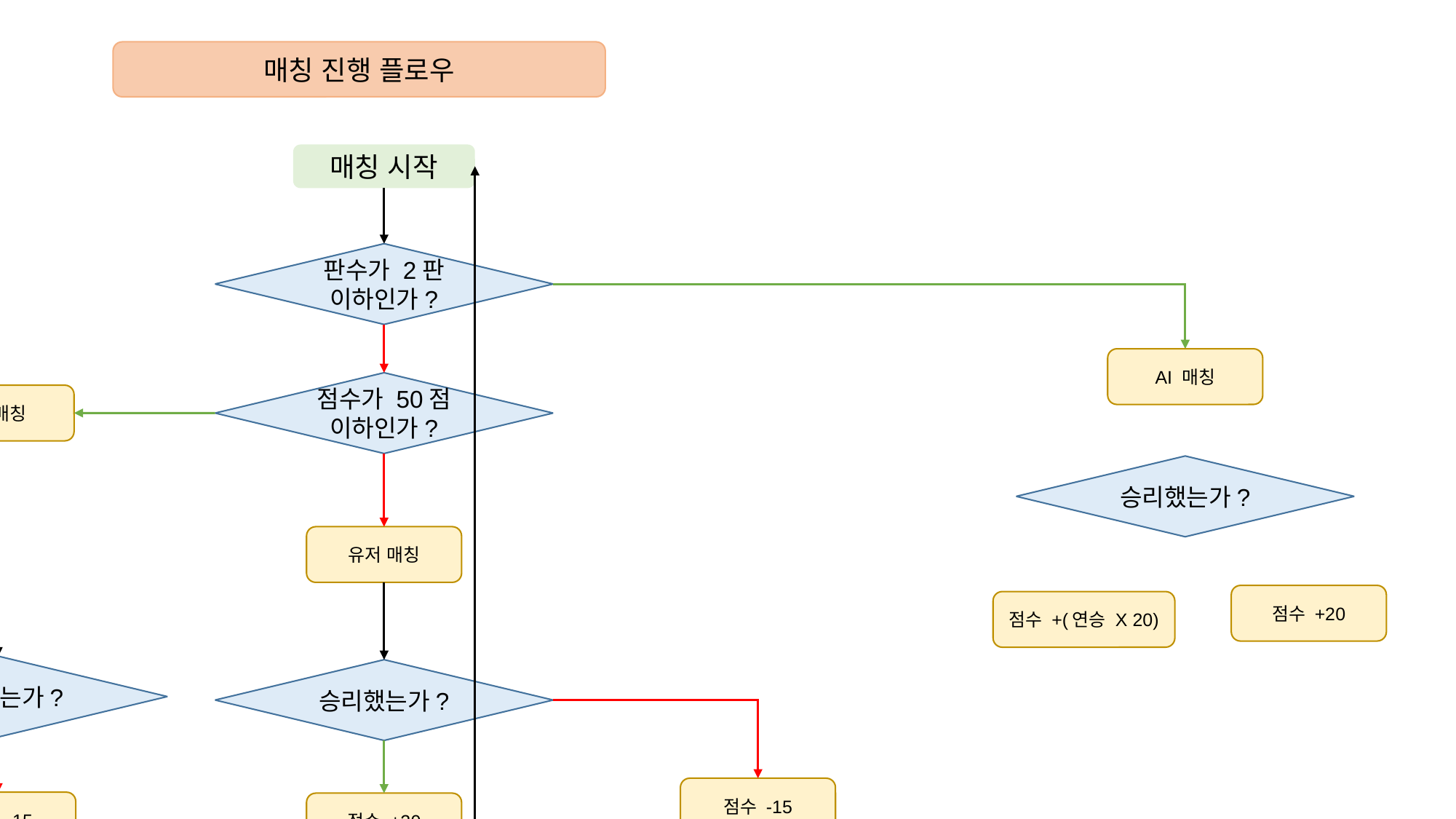

매칭검색
연승계산 프로세스

연승처리 로직
1연승
1연승
점수 +(연승 X 20)
점수 +(연승 X 20)
1연승
3연승
점수 +(연승 X 20)
기본 획득 점수

1연승
점수 +20
점수 +(연승 X 20)
점수 -15
점수 -15
점수 +(연승 X 20)
실수
2연승
3연승
매칭 진행 플로우
매칭 시작
1연승
OK
판수가 2판 이하인가?
AI 매칭
점수가 50점 이하인가?
AI 매칭
승리했는가?
유저 매칭
점수 +20
점수 +(연승 X 20)
점수 +20
승리했는가?
승리했는가?
점수 -15
점수 +20
점수 -15
점수 +20
연패?
연패?
연승?
연승?
점수 +20
점수 +20
연승/연패 계산 프로세스
점수 저장